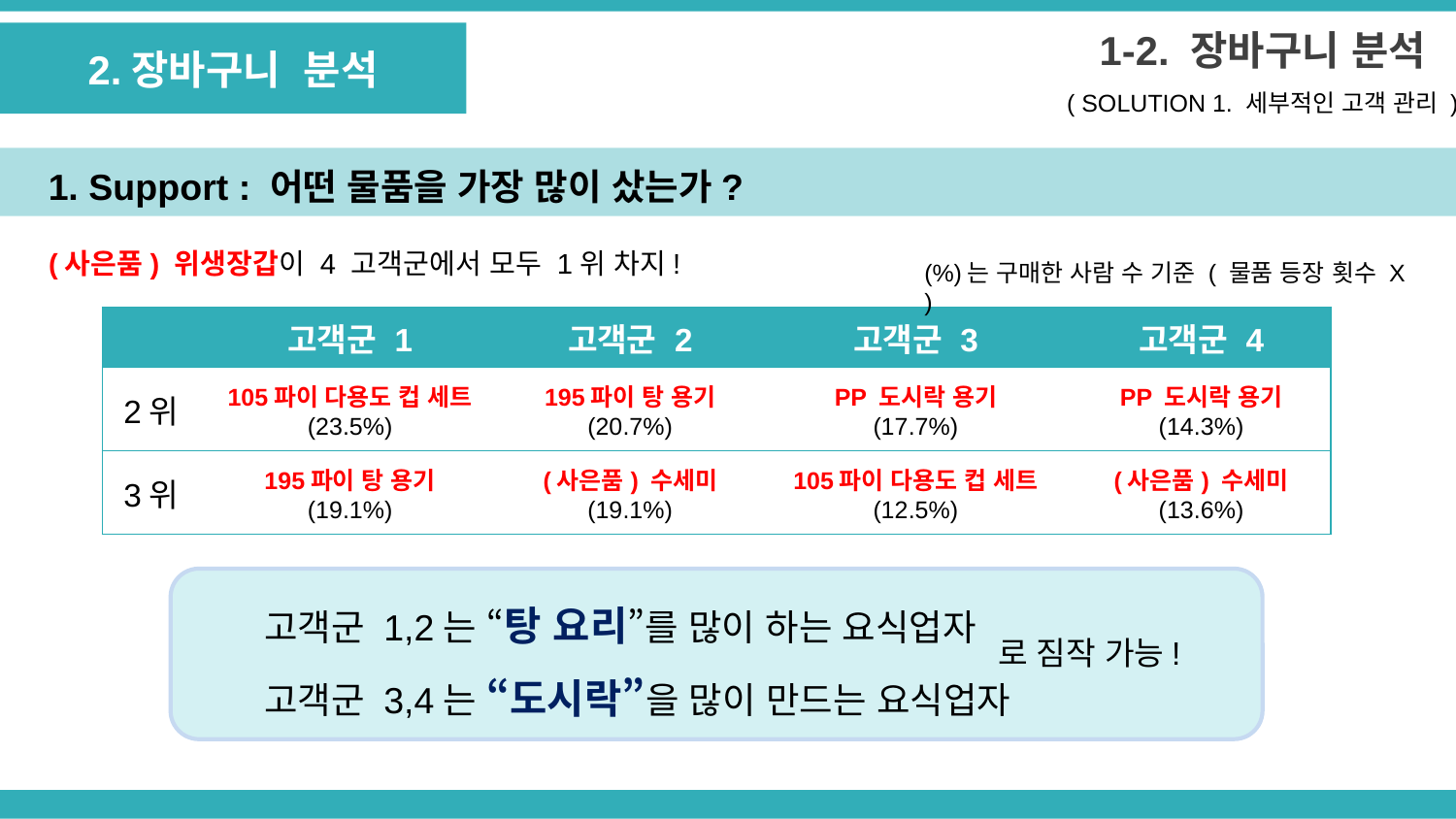

1-2. 장바구니 분석
2.장바구니  분석
( SOLUTION 1. 세부적인 고객 관리 )

1. Support : 어떤 물품을 가장 많이 샀는가?
(사은품) 위생장갑이 4 고객군에서 모두 1위 차지!
(%)는 구매한 사람 수 기준 ( 물품 등장 횟수 X )
|  | 고객군 1 | 고객군 2 | 고객군 3 | 고객군 4 |
| --- | --- | --- | --- | --- |
| 2위 | 105파이 다용도 컵 세트 (23.5%) | 195파이 탕 용기 (20.7%) | PP 도시락 용기 (17.7%) | PP 도시락 용기 (14.3%) |
| 3위 | 195파이 탕 용기 (19.1%) | (사은품) 수세미 (19.1%) | 105파이 다용도 컵 세트 (12.5%) | (사은품) 수세미 (13.6%) |

고객군 1,2는 “탕 요리”를 많이 하는 요식업자
고객군 3,4는 “도시락”을 많이 만드는 요식업자
 로 짐작 가능!